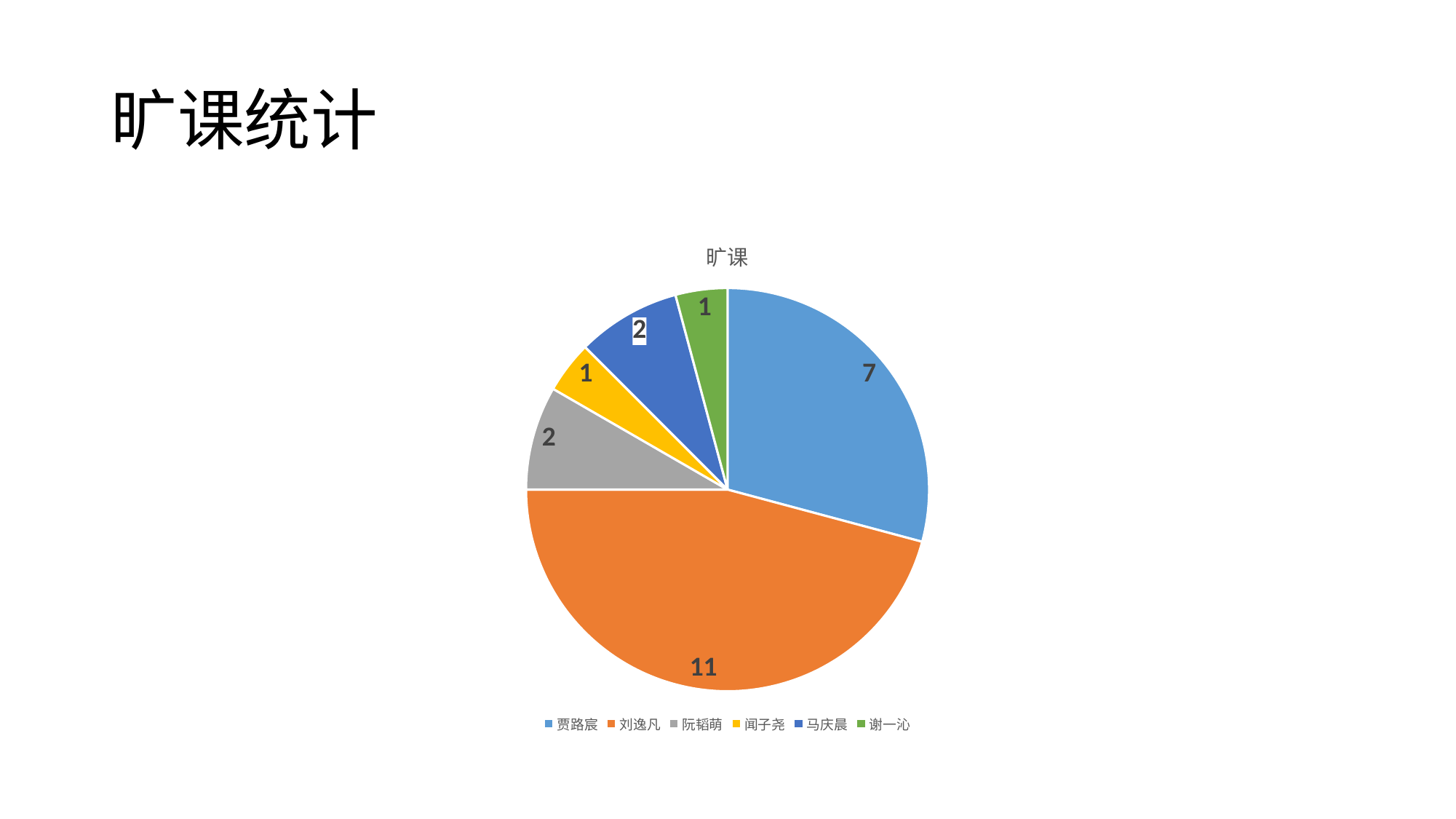

# 旷课统计

### Chart:

| Category | 旷课 |
|---|---|
| 贾路宸 | 7.0 |
| 刘逸凡 | 11.0 |
| 阮韬萌 | 2.0 |
| 闻子尧 | 1.0 |
| 马庆晨 | 2.0 |
| 谢一沁 | 1.0 |